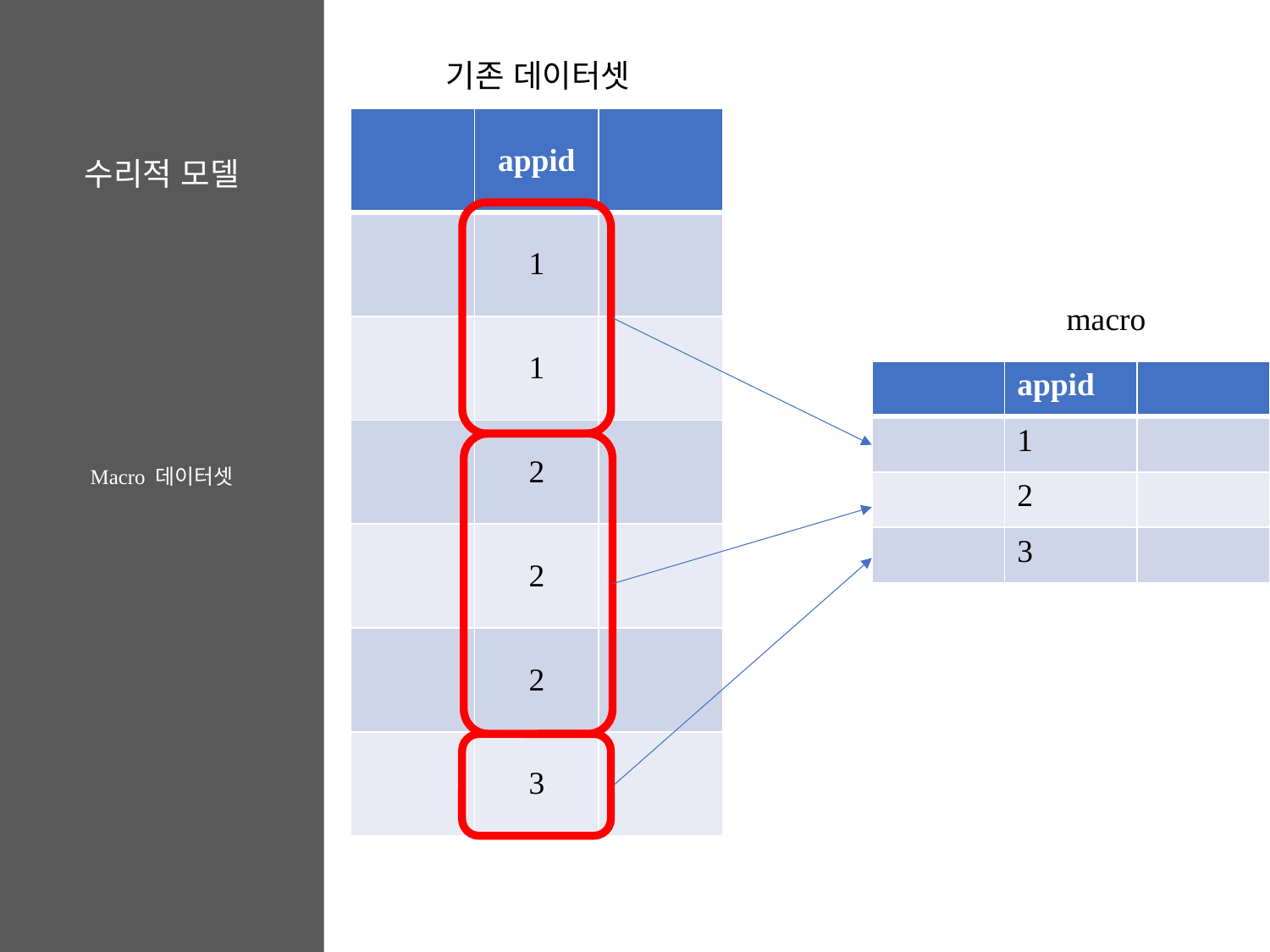

기존 데이터셋
|  | appid |  |
| --- | --- | --- |
|  | 1 |  |
|  | 1 |  |
|  | 2 |  |
|  | 2 |  |
|  | 2 |  |
|  | 3 |  |

macro
|  | appid |  |
| --- | --- | --- |
|  | 1 |  |
|  | 2 |  |
|  | 3 |  |

Macro 데이터셋